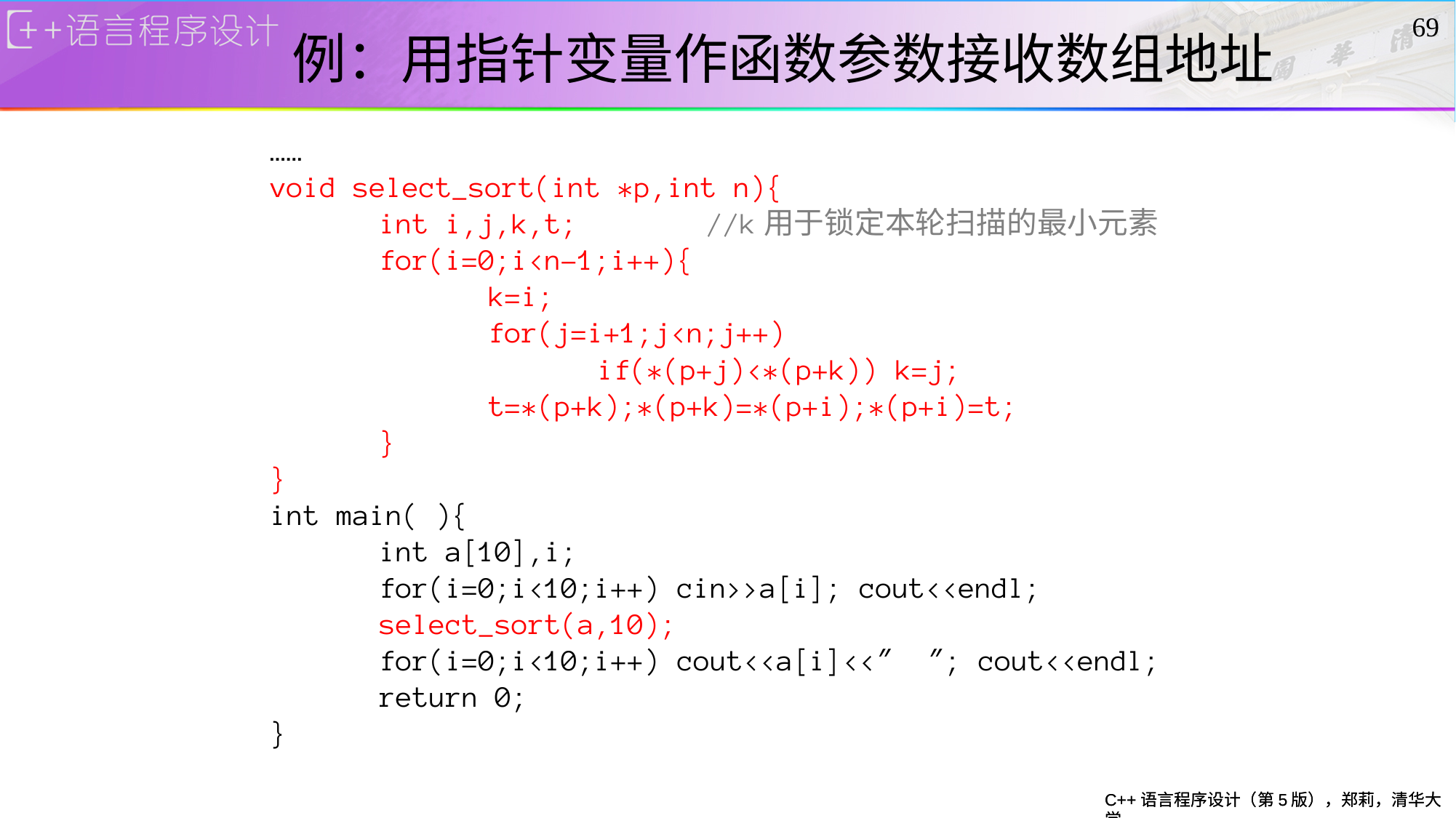

69
# 例：用指针变量作函数参数接收数组地址
……
void select_sort(int *p,int n){
	int i,j,k,t;		//k用于锁定本轮扫描的最小元素
	for(i=0;i<n-1;i++){
		k=i;
		for(j=i+1;j<n;j++)
			if(*(p+j)<*(p+k)) k=j;
		t=*(p+k);*(p+k)=*(p+i);*(p+i)=t;
	}
}
int main( ){
	int a[10],i;
	for(i=0;i<10;i++) cin>>a[i]; cout<<endl;
	select_sort(a,10);
	for(i=0;i<10;i++) cout<<a[i]<<″  ″; cout<<endl;
	return 0;
}